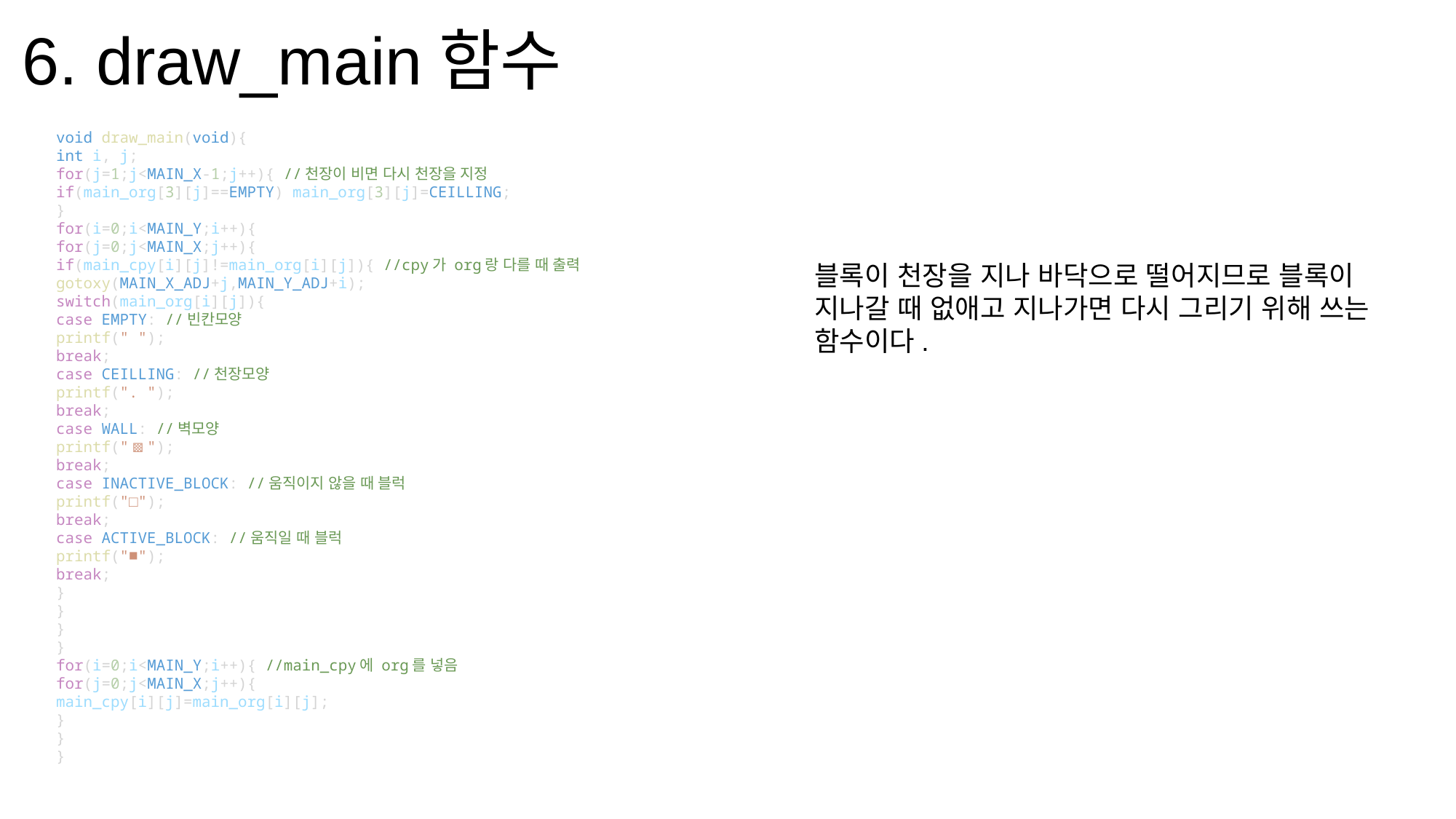

# 6. draw_main함수

void draw_main(void){
int i, j;
for(j=1;j<MAIN_X-1;j++){ //천장이 비면 다시 천장을 지정
if(main_org[3][j]==EMPTY) main_org[3][j]=CEILLING;
}
for(i=0;i<MAIN_Y;i++){
for(j=0;j<MAIN_X;j++){
if(main_cpy[i][j]!=main_org[i][j]){ //cpy가 org랑 다를 때 출력
gotoxy(MAIN_X_ADJ+j,MAIN_Y_ADJ+i);
switch(main_org[i][j]){
case EMPTY: //빈칸모양
printf(" ");
break;
case CEILLING: //천장모양
printf(". ");
break;
case WALL: //벽모양
printf("▩");
break;
case INACTIVE_BLOCK: //움직이지 않을 때 블럭
printf("□");
break;
case ACTIVE_BLOCK: //움직일 때 블럭
printf("■");
break;
}
}
}
}
for(i=0;i<MAIN_Y;i++){ //main_cpy에 org를 넣음
for(j=0;j<MAIN_X;j++){
main_cpy[i][j]=main_org[i][j];
}
}
}
블록이 천장을 지나 바닥으로 떨어지므로 블록이 지나갈 때 없애고 지나가면 다시 그리기 위해 쓰는 함수이다.